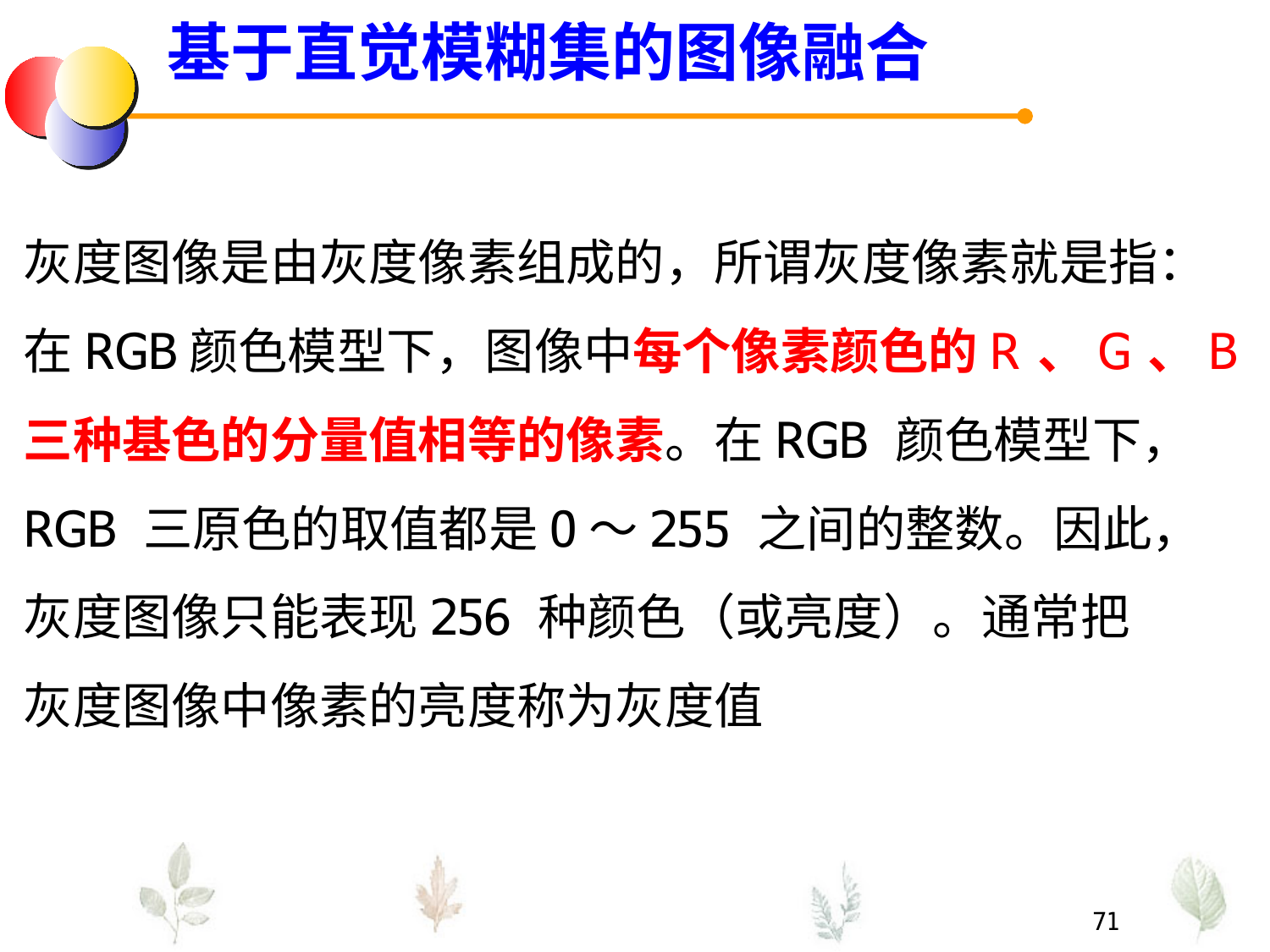

基于直觉模糊集的图像融合

灰度图像是由灰度像素组成的，所谓灰度像素就是指：
在RGB颜色模型下，图像中每个像素颜色的R、G、B
三种基色的分量值相等的像素。在RGB 颜色模型下，
RGB 三原色的取值都是0～255 之间的整数。因此，
灰度图像只能表现256 种颜色（或亮度）。通常把
灰度图像中像素的亮度称为灰度值
71